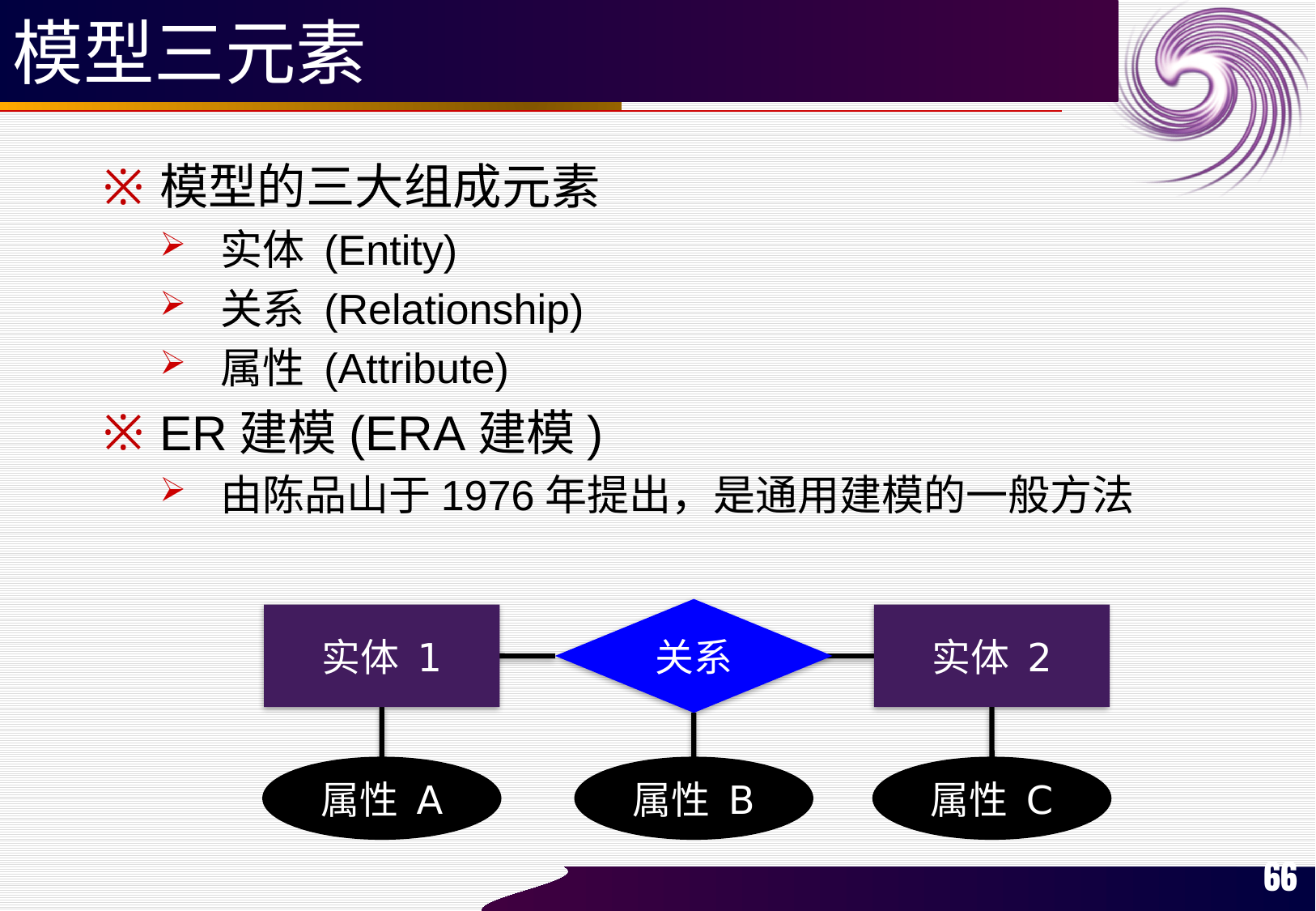

# 模型三元素
模型的三大组成元素
实体 (Entity)
关系 (Relationship)
属性 (Attribute)
ER建模(ERA建模)
由陈品山于1976年提出，是通用建模的一般方法
关系
实体 1
实体 2
属性 A
属性 B
属性 C
66